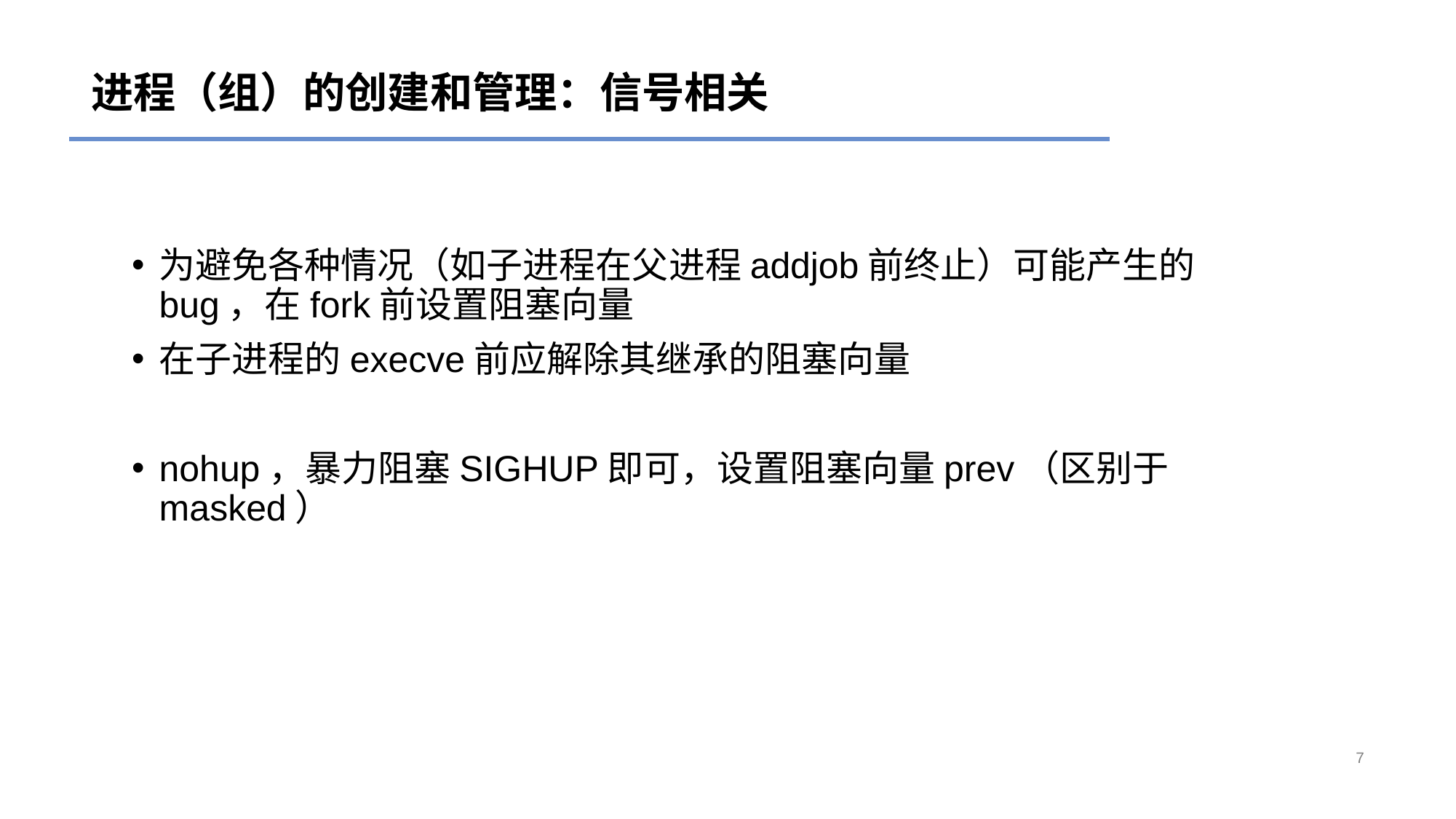

# 进程（组）的创建和管理：信号相关
为避免各种情况（如子进程在父进程addjob前终止）可能产生的bug，在fork前设置阻塞向量
在子进程的execve前应解除其继承的阻塞向量

nohup，暴力阻塞SIGHUP即可，设置阻塞向量prev（区别于masked）

7